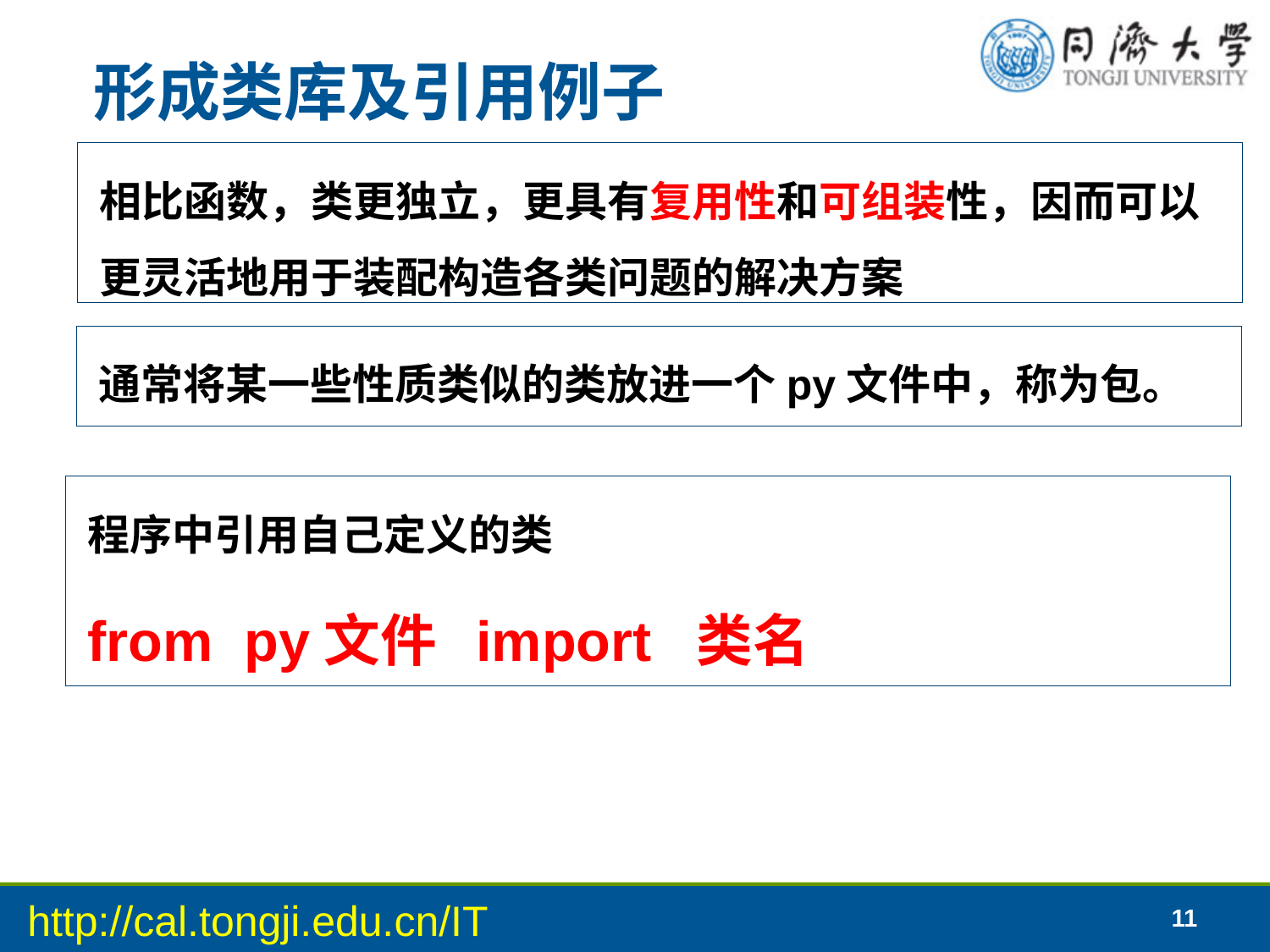

# 形成类库及引用例子
相比函数，类更独立，更具有复用性和可组装性，因而可以更灵活地用于装配构造各类问题的解决方案
通常将某一些性质类似的类放进一个py文件中，称为包。
程序中引用自己定义的类
from  py文件  import  类名